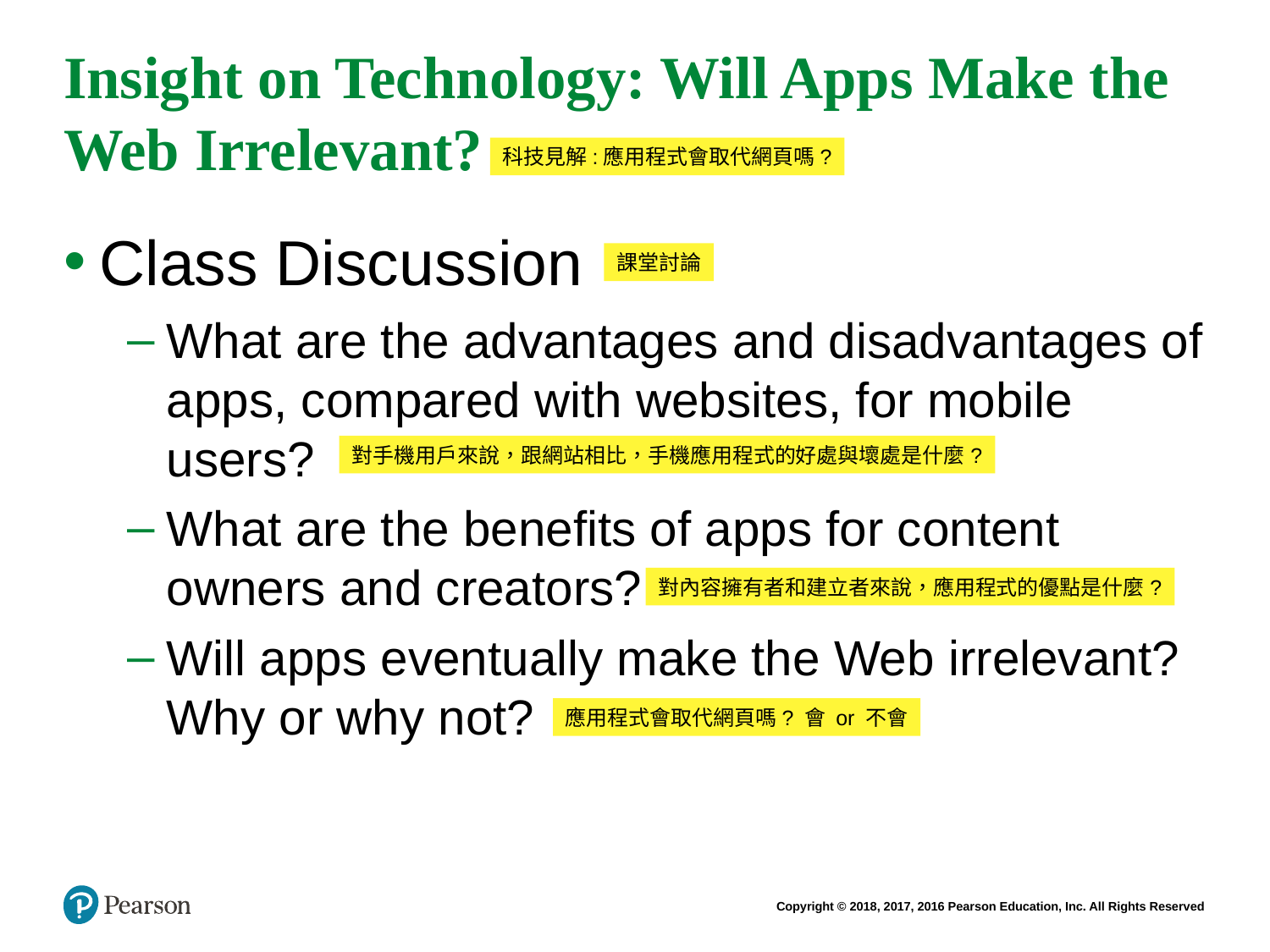

# Insight on Technology: Will Apps Make the Web Irrelevant?
科技見解:應用程式會取代網頁嗎?
Class Discussion
What are the advantages and disadvantages of apps, compared with websites, for mobile users?
What are the benefits of apps for content owners and creators?
Will apps eventually make the Web irrelevant? Why or why not?
課堂討論
對手機用戶來說，跟網站相比，手機應用程式的好處與壞處是什麼?
對內容擁有者和建立者來說，應用程式的優點是什麼?
應用程式會取代網頁嗎? 會 or 不會